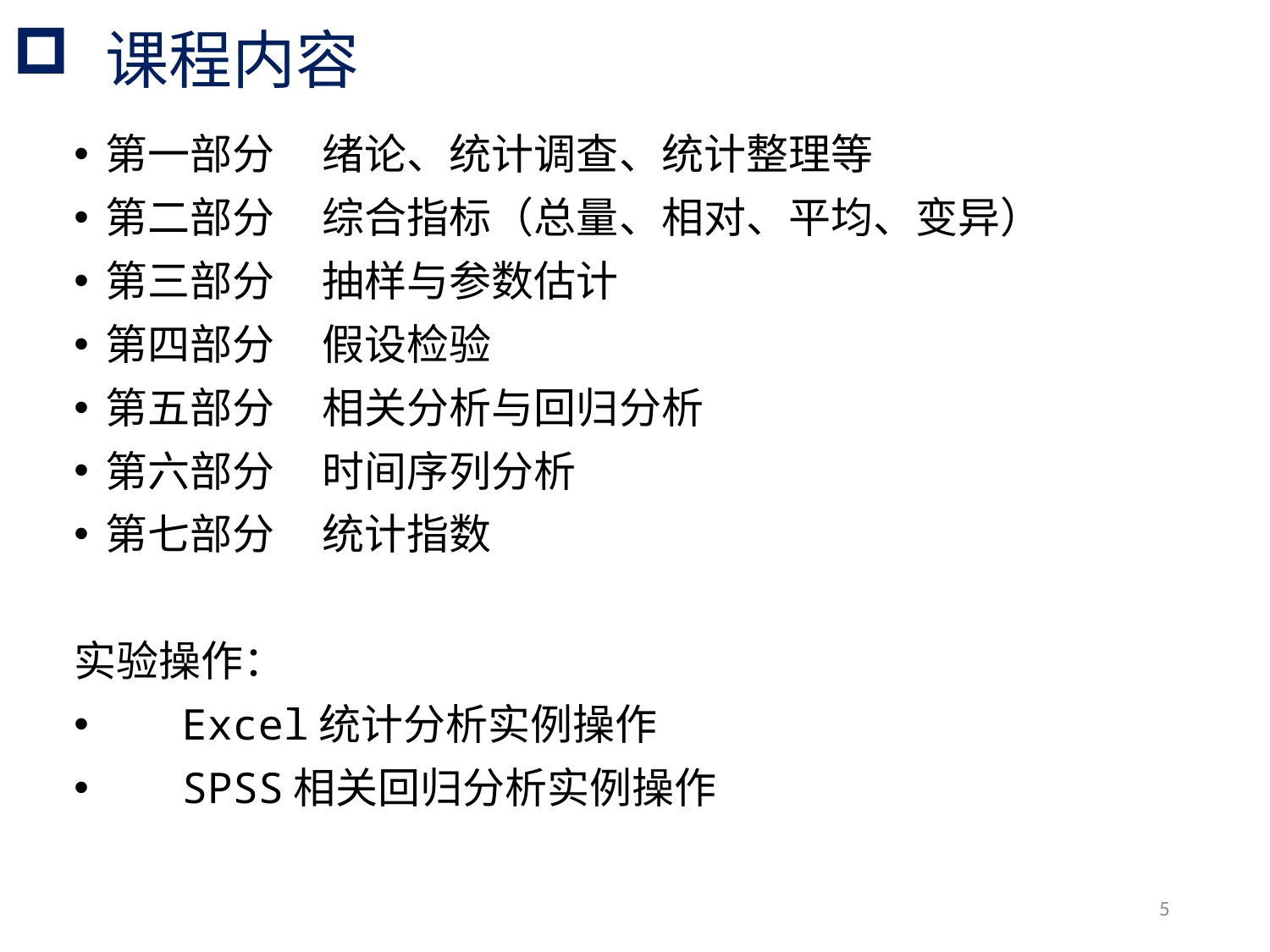

# 课程内容
第一部分     绪论、统计调查、统计整理等
第二部分     综合指标（总量、相对、平均、变异）
第三部分     抽样与参数估计
第四部分     假设检验
第五部分     相关分析与回归分析
第六部分     时间序列分析
第七部分     统计指数

实验操作：
   Excel统计分析实例操作
   SPSS相关回归分析实例操作

5